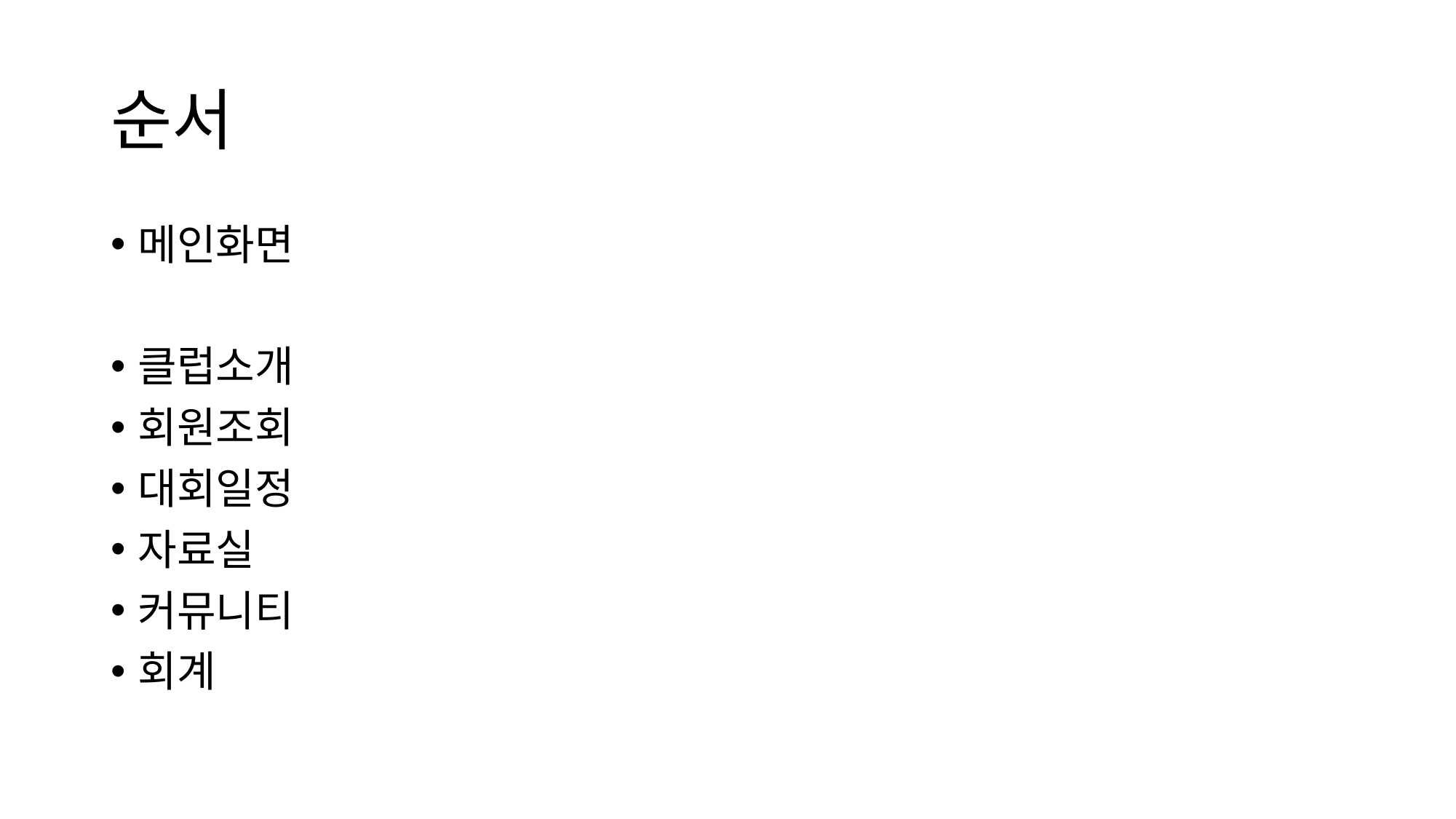

# 순서
메인화면

클럽소개
회원조회
대회일정
자료실
커뮤니티
회계